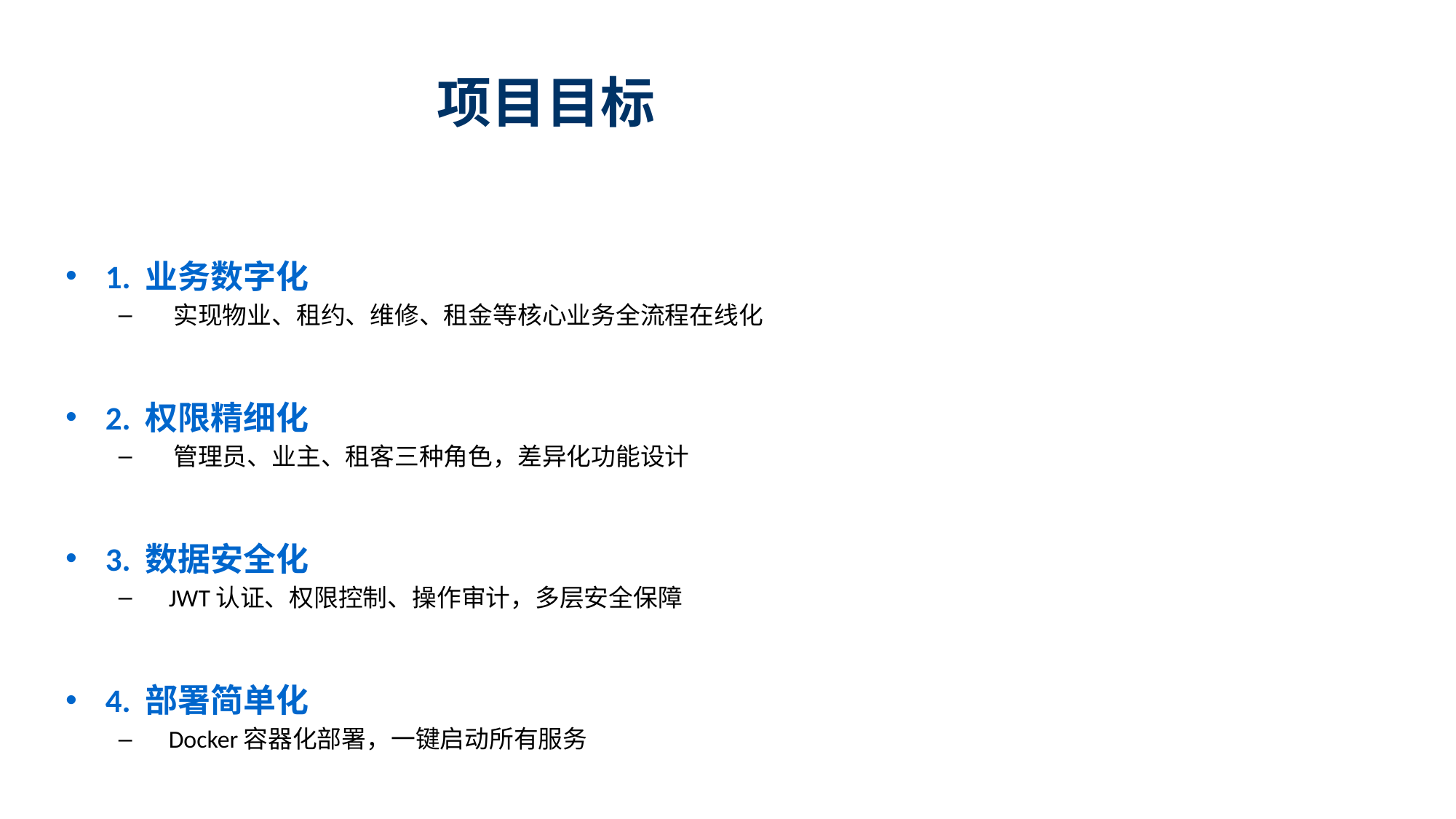

# 项目目标

1. 业务数字化
   实现物业、租约、维修、租金等核心业务全流程在线化

2. 权限精细化
   管理员、业主、租客三种角色，差异化功能设计

3. 数据安全化
   JWT认证、权限控制、操作审计，多层安全保障

4. 部署简单化
   Docker容器化部署，一键启动所有服务